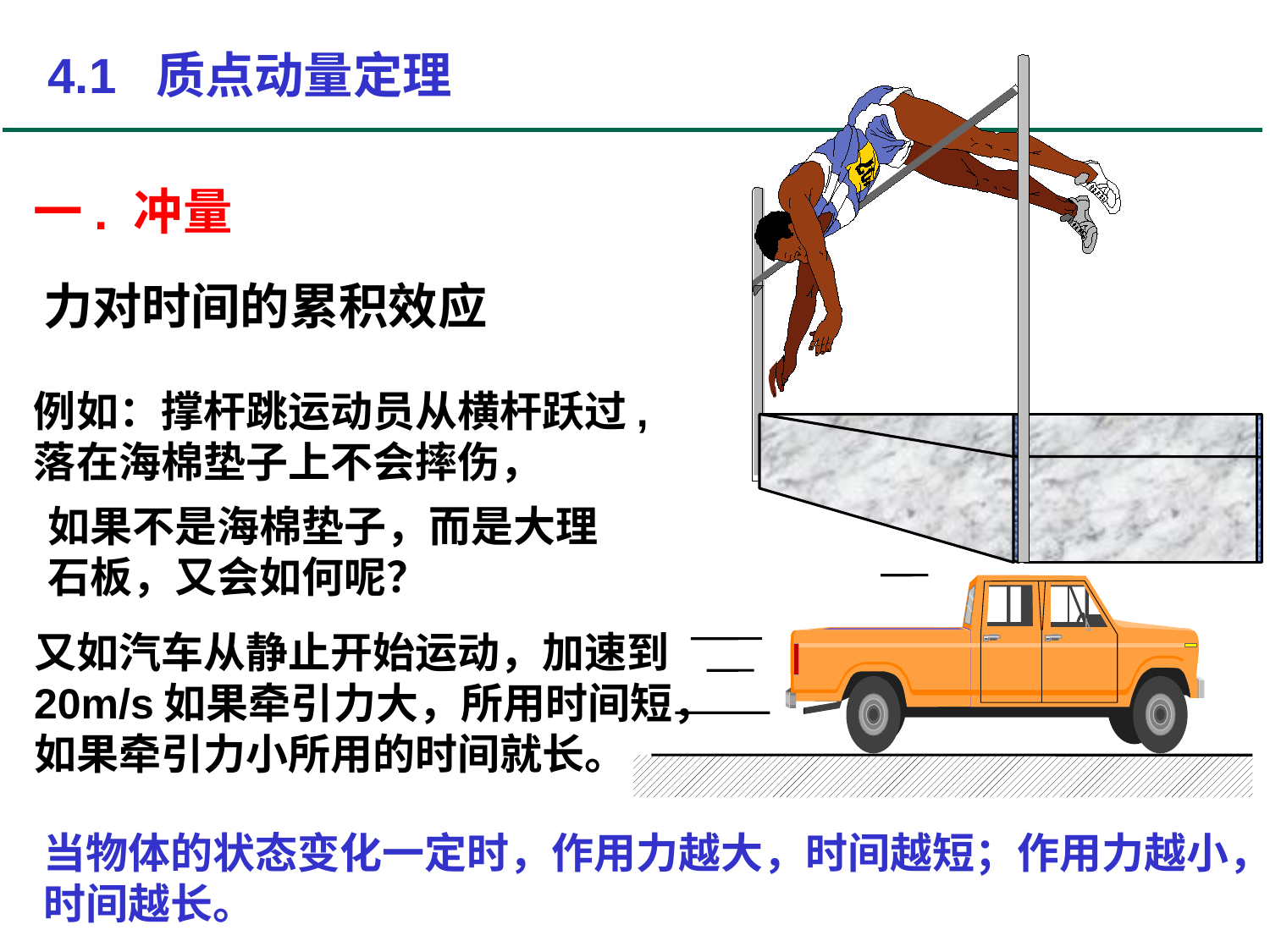

4.1  质点动量定理

一. 冲量

力对时间的累积效应
例如：撑杆跳运动员从横杆跃过,落在海棉垫子上不会摔伤，

如果不是海棉垫子，而是大理石板，又会如何呢？

又如汽车从静止开始运动，加速到20m/s如果牵引力大，所用时间短，如果牵引力小所用的时间就长。

当物体的状态变化一定时，作用力越大，时间越短；作用力越小，时间越长。